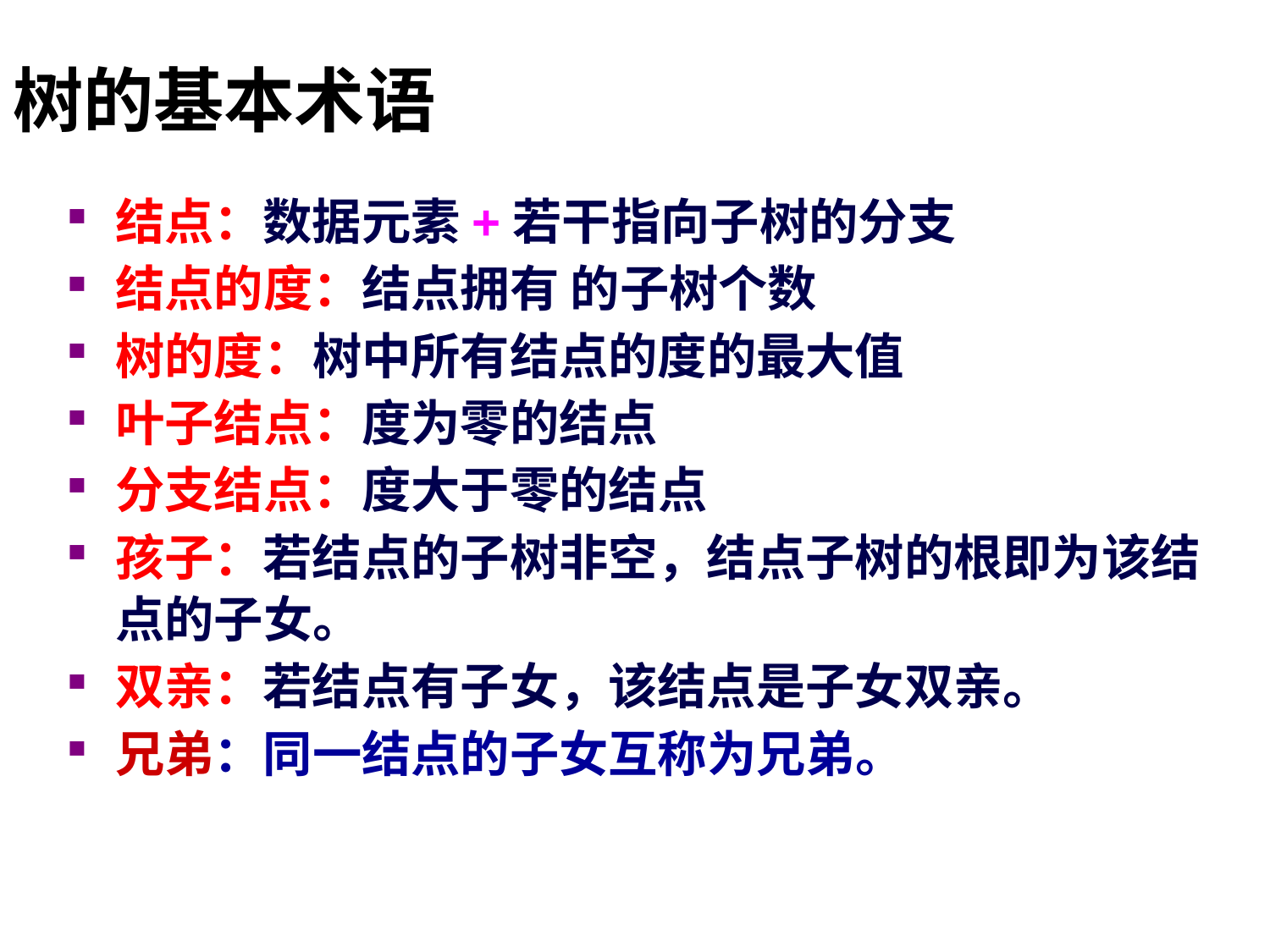

# 树的基本术语
结点：数据元素+若干指向子树的分支
结点的度：结点拥有 的子树个数
树的度：树中所有结点的度的最大值
叶子结点：度为零的结点
分支结点：度大于零的结点
孩子：若结点的子树非空，结点子树的根即为该结点的子女。
双亲：若结点有子女，该结点是子女双亲。
兄弟：同一结点的子女互称为兄弟。